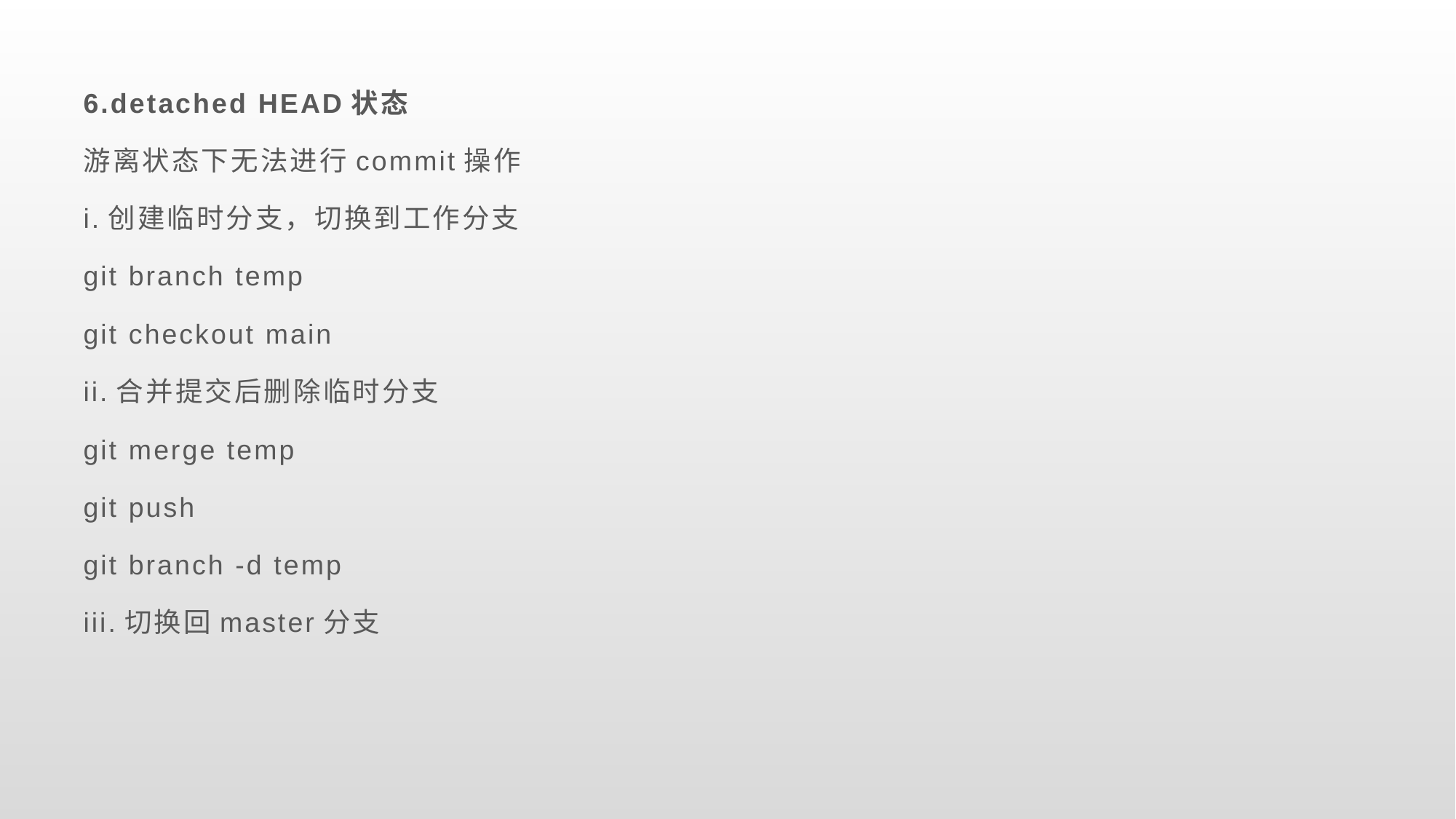

6.detached HEAD状态
游离状态下无法进行commit操作
i.创建临时分支，切换到工作分支
git branch temp
git checkout main
ii.合并提交后删除临时分支
git merge temp
git push
git branch -d temp
iii.切换回master分支